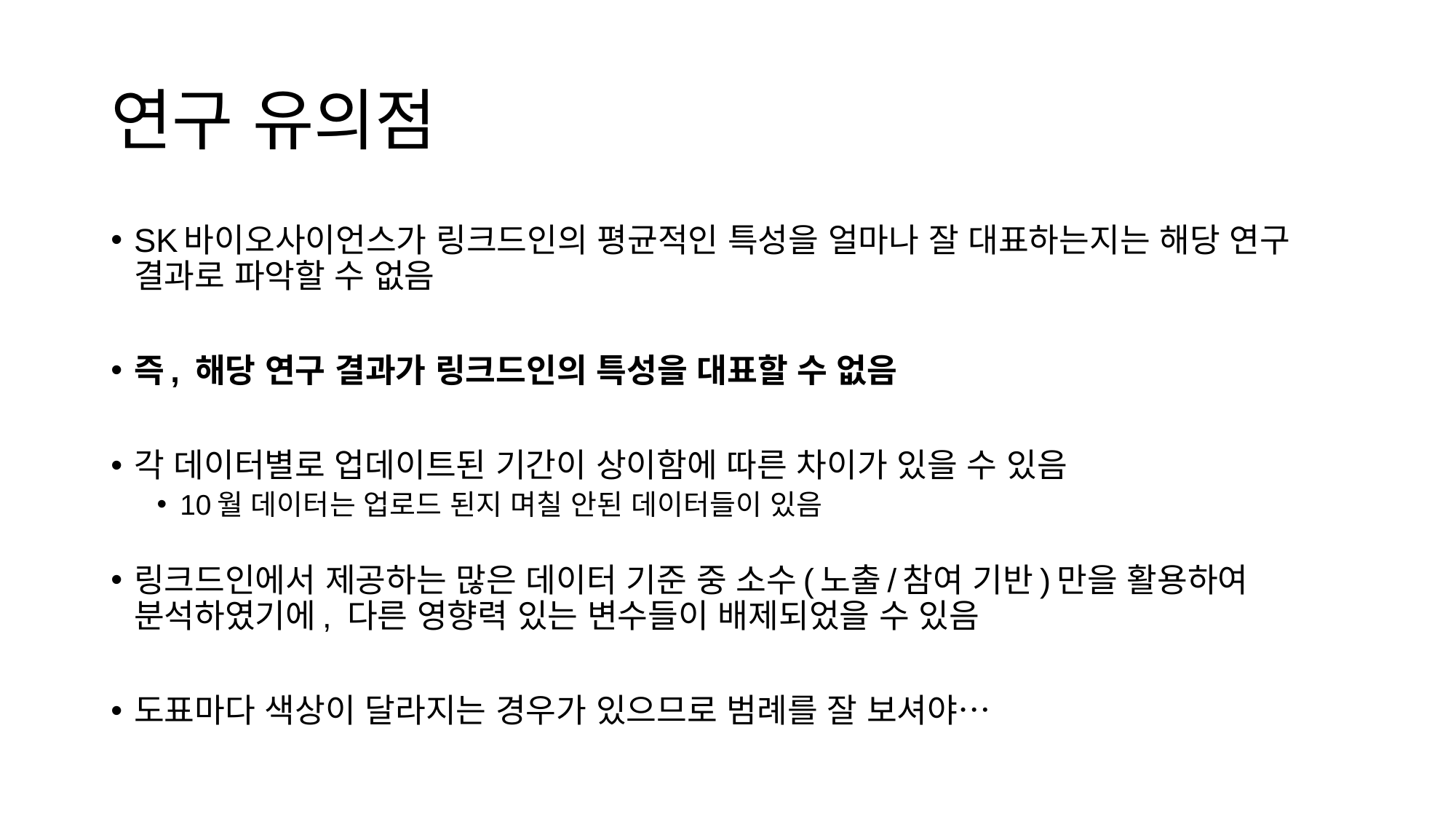

# 연구 유의점
SK바이오사이언스가 링크드인의 평균적인 특성을 얼마나 잘 대표하는지는 해당 연구 결과로 파악할 수 없음

즉, 해당 연구 결과가 링크드인의 특성을 대표할 수 없음

각 데이터별로 업데이트된 기간이 상이함에 따른 차이가 있을 수 있음
10월 데이터는 업로드 된지 며칠 안된 데이터들이 있음
링크드인에서 제공하는 많은 데이터 기준 중 소수(노출/참여 기반)만을 활용하여 분석하였기에, 다른 영향력 있는 변수들이 배제되었을 수 있음

도표마다 색상이 달라지는 경우가 있으므로 범례를 잘 보셔야…